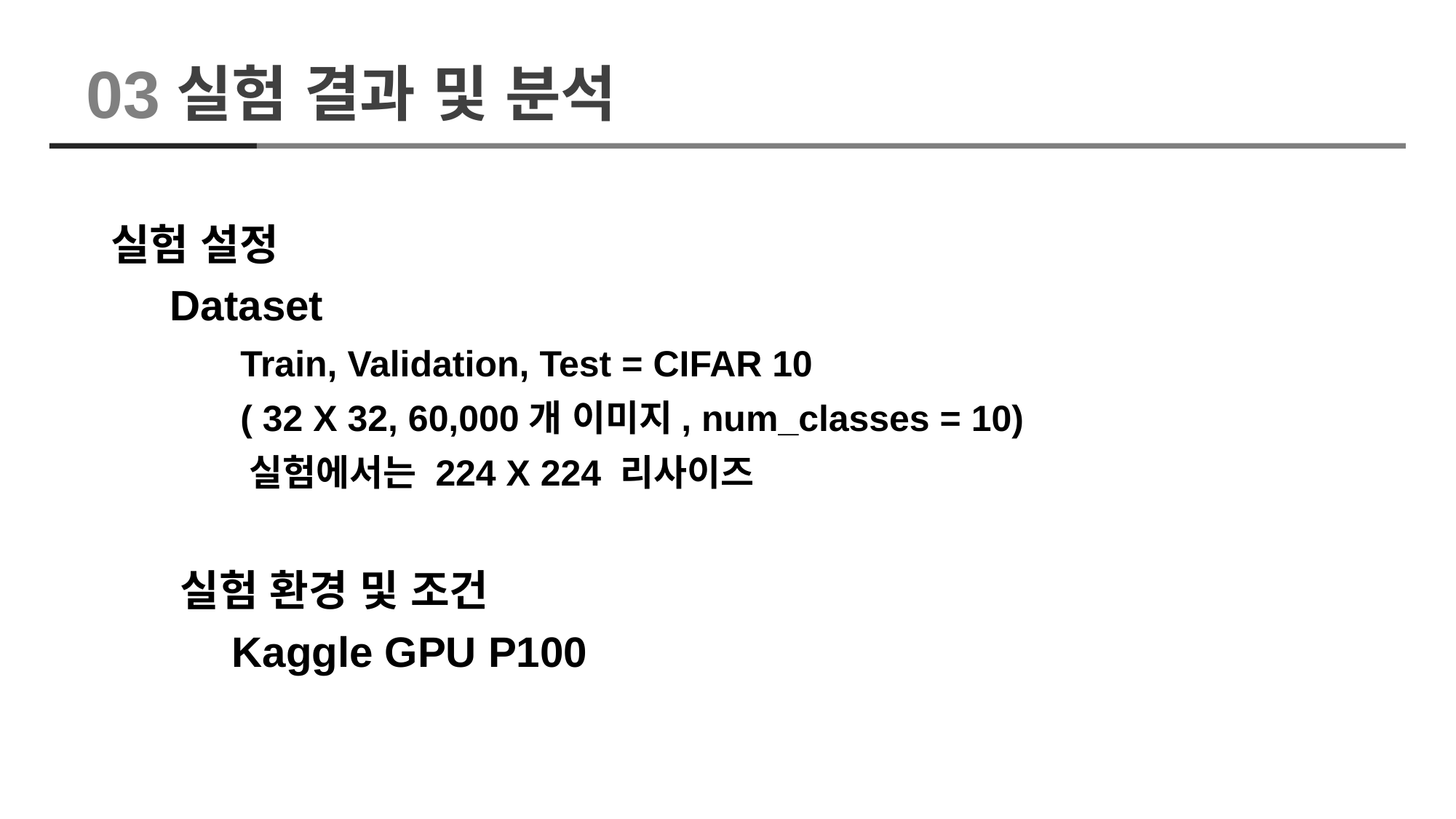

03
실험 결과 및 분석

실험 설정
     Dataset
	  Train, Validation, Test = CIFAR 10
	  ( 32 X 32, 60,000개 이미지, num_classes = 10)
	  실험에서는 224 X 224 리사이즈

     실험 환경 및 조건
	 Kaggle GPU P100